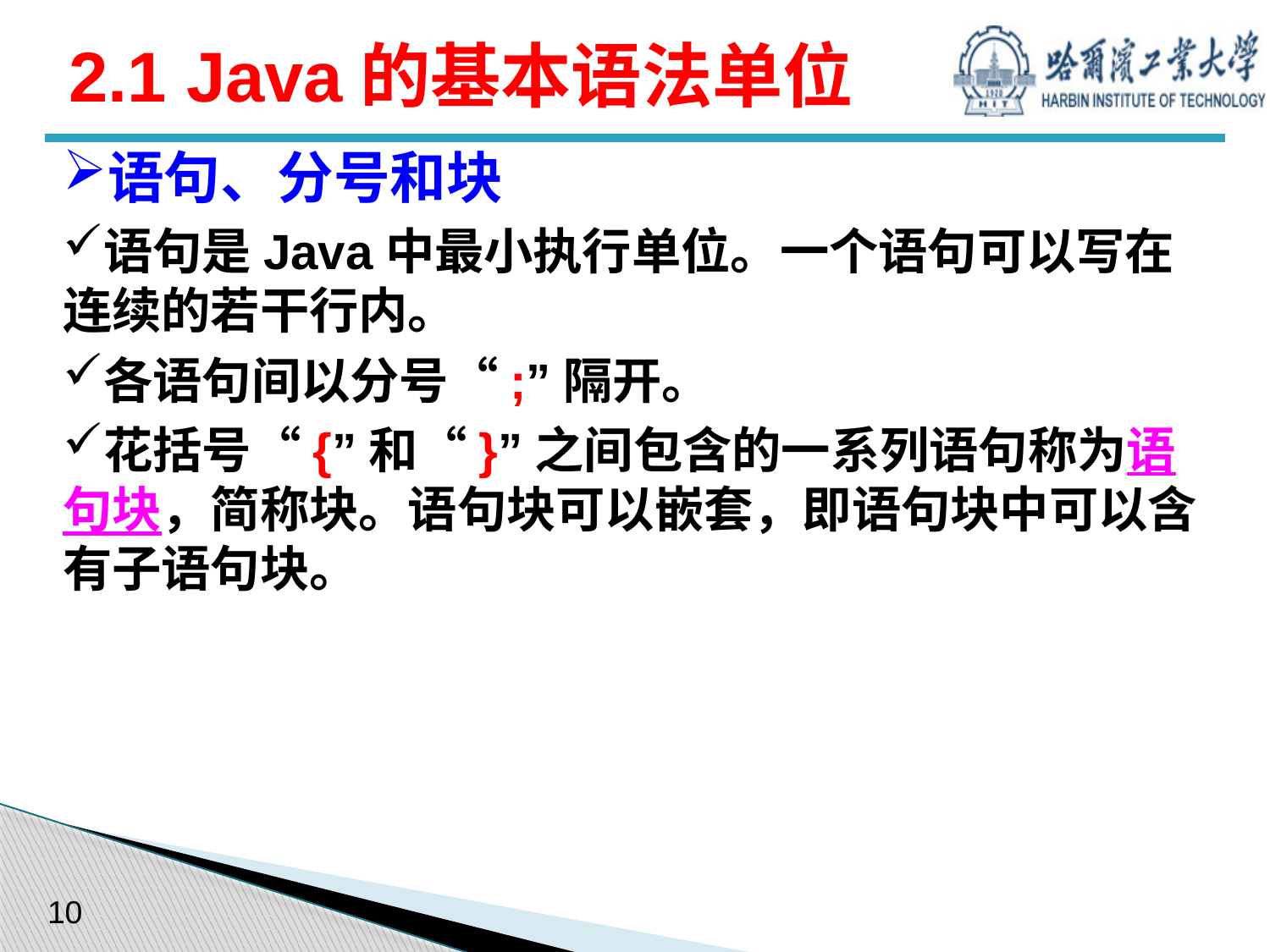

# 2.1 Java的基本语法单位
语句、分号和块
语句是Java中最小执行单位。一个语句可以写在连续的若干行内。
各语句间以分号“;”隔开。
花括号“{”和“}”之间包含的一系列语句称为语句块，简称块。语句块可以嵌套，即语句块中可以含有子语句块。